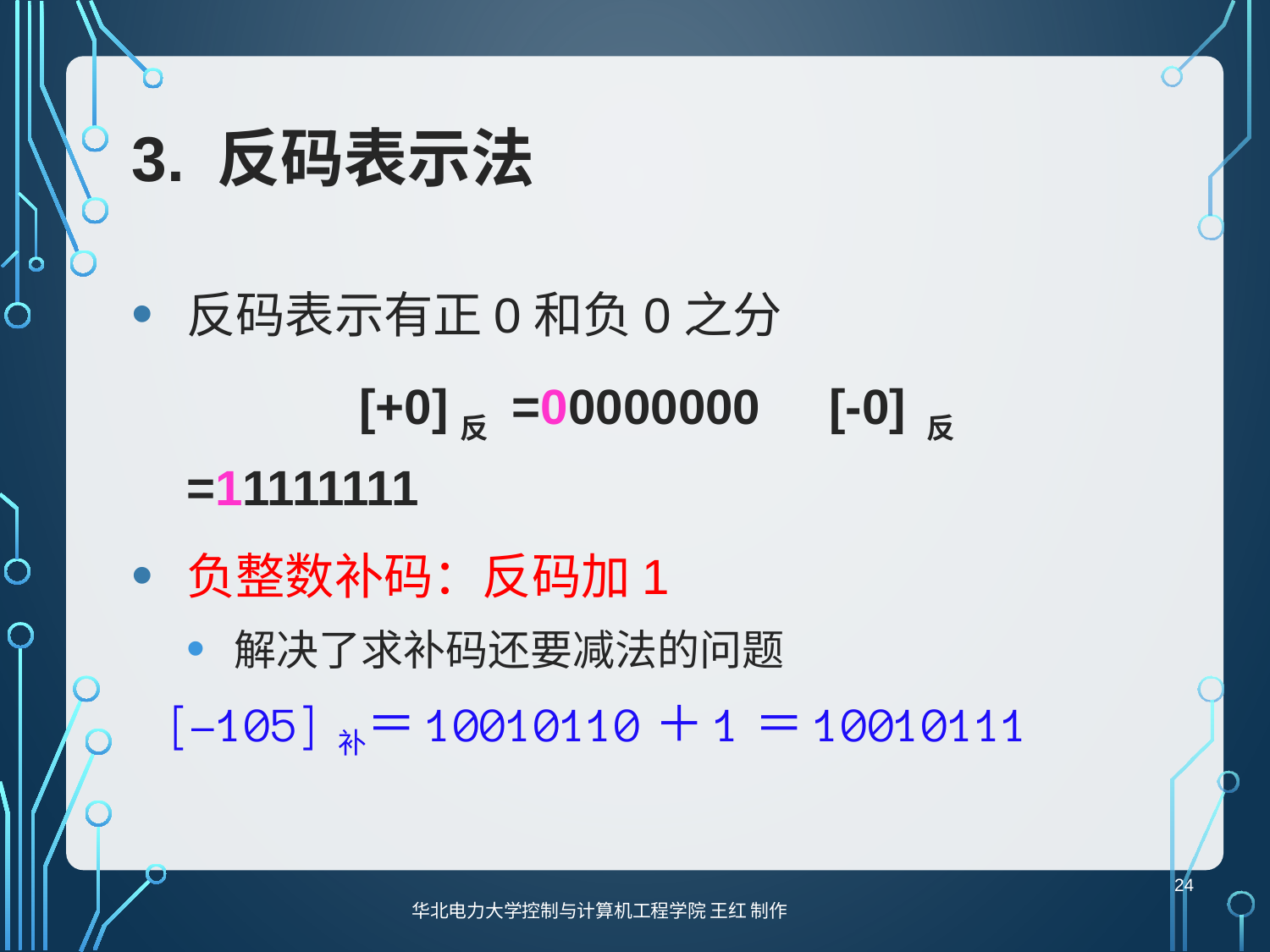

# 3. 反码表示法
反码表示有正0和负0之分
　 	   [+0]反 =00000000     [-0] 反 =11111111
负整数补码：反码加1
解决了求补码还要减法的问题
	[-105]补＝10010110＋1＝10010111
24
华北电力大学控制与计算机工程学院 王红 制作